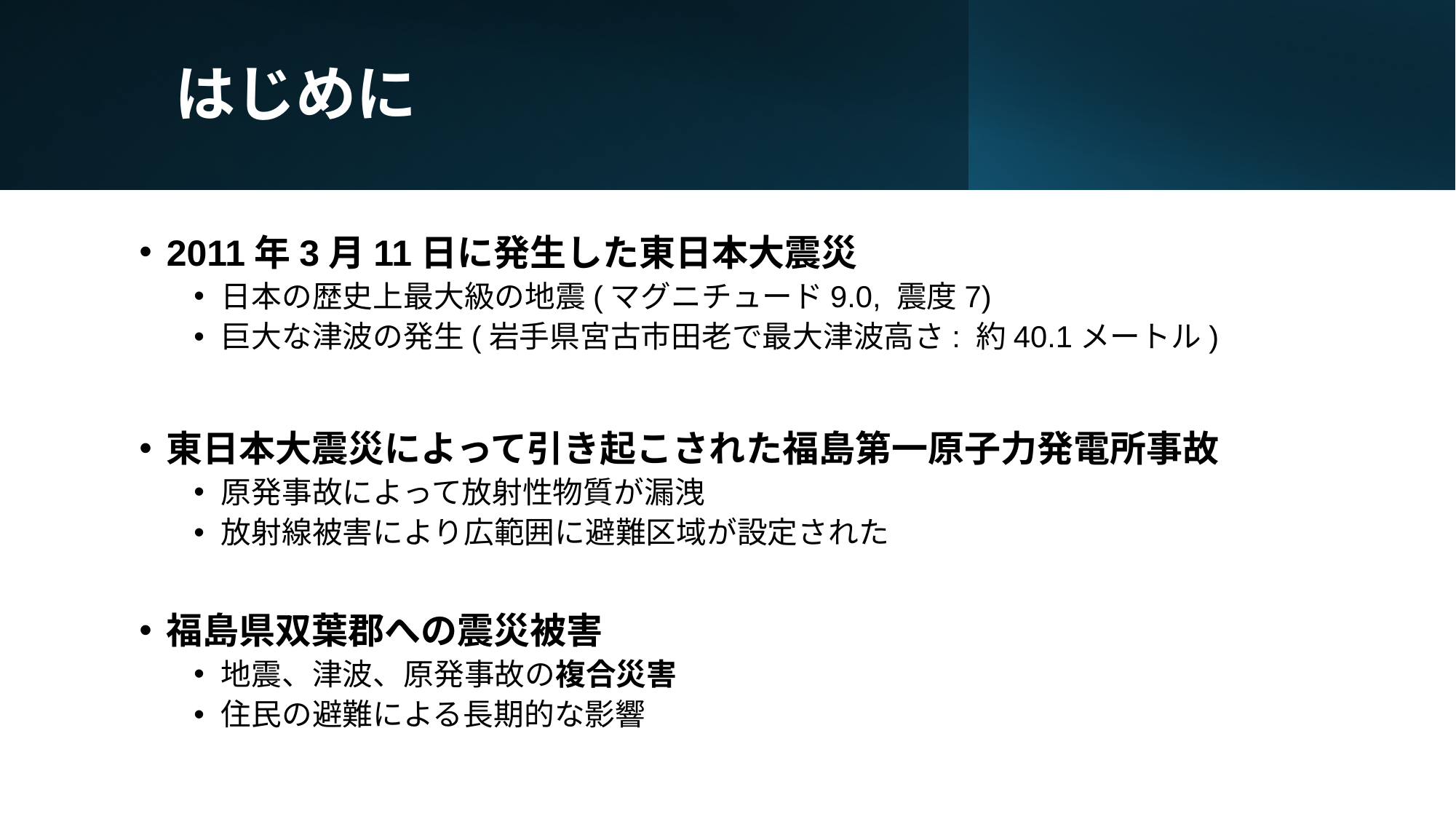

# はじめに
2011年3月11日に発生した東日本大震災
日本の歴史上最大級の地震(マグニチュード9.0, 震度7)
巨大な津波の発生(岩手県宮古市田老で最大津波高さ: 約40.1メートル)

東日本大震災によって引き起こされた福島第一原子力発電所事故
原発事故によって放射性物質が漏洩
放射線被害により広範囲に避難区域が設定された

福島県双葉郡への震災被害
地震、津波、原発事故の複合災害
住民の避難による長期的な影響